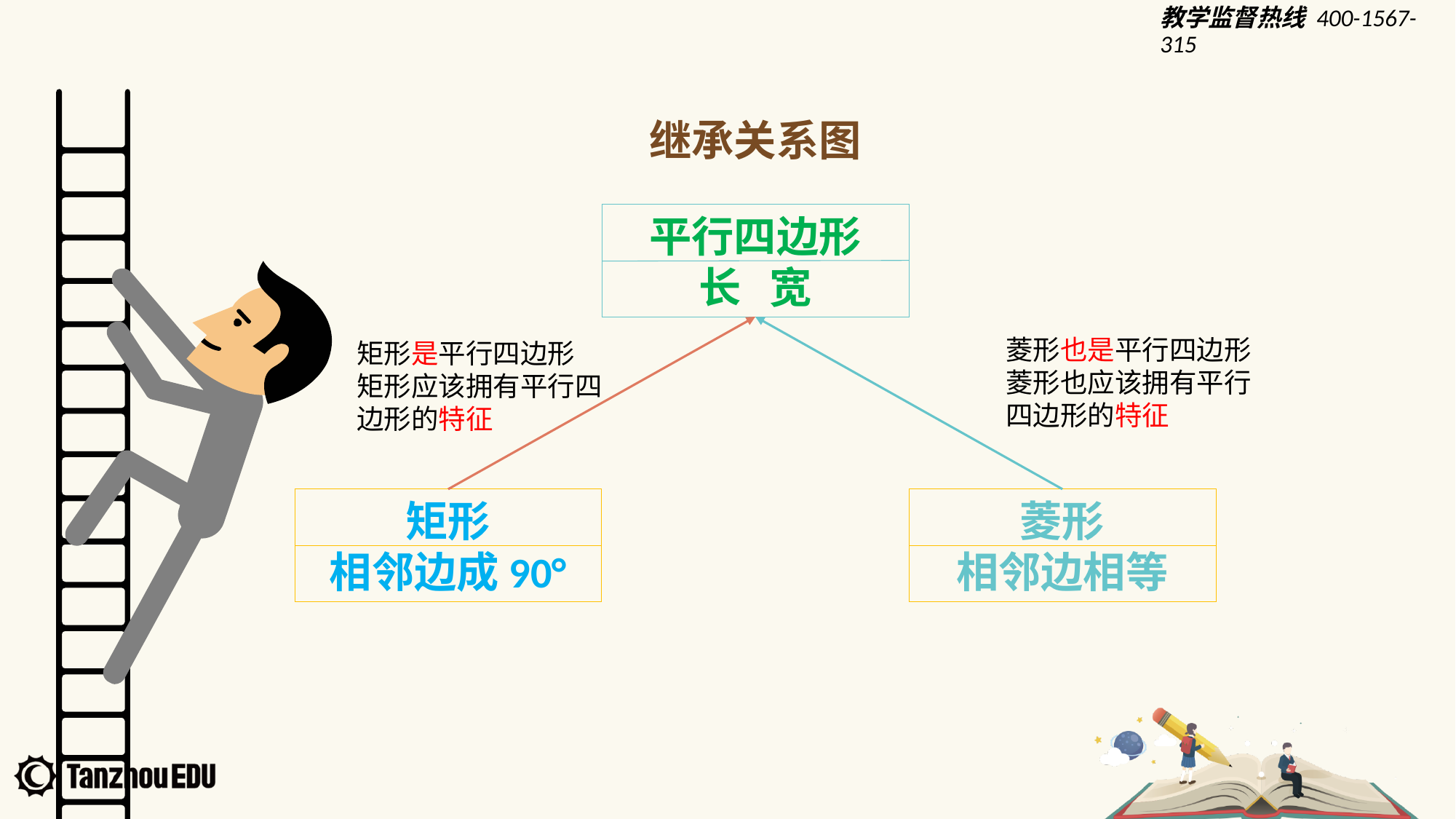

继承关系图
平行四边形
长   宽
菱形也是平行四边形
菱形也应该拥有平行四边形的特征
矩形是平行四边形
矩形应该拥有平行四边形的特征
矩形
相邻边成90°
菱形
相邻边相等